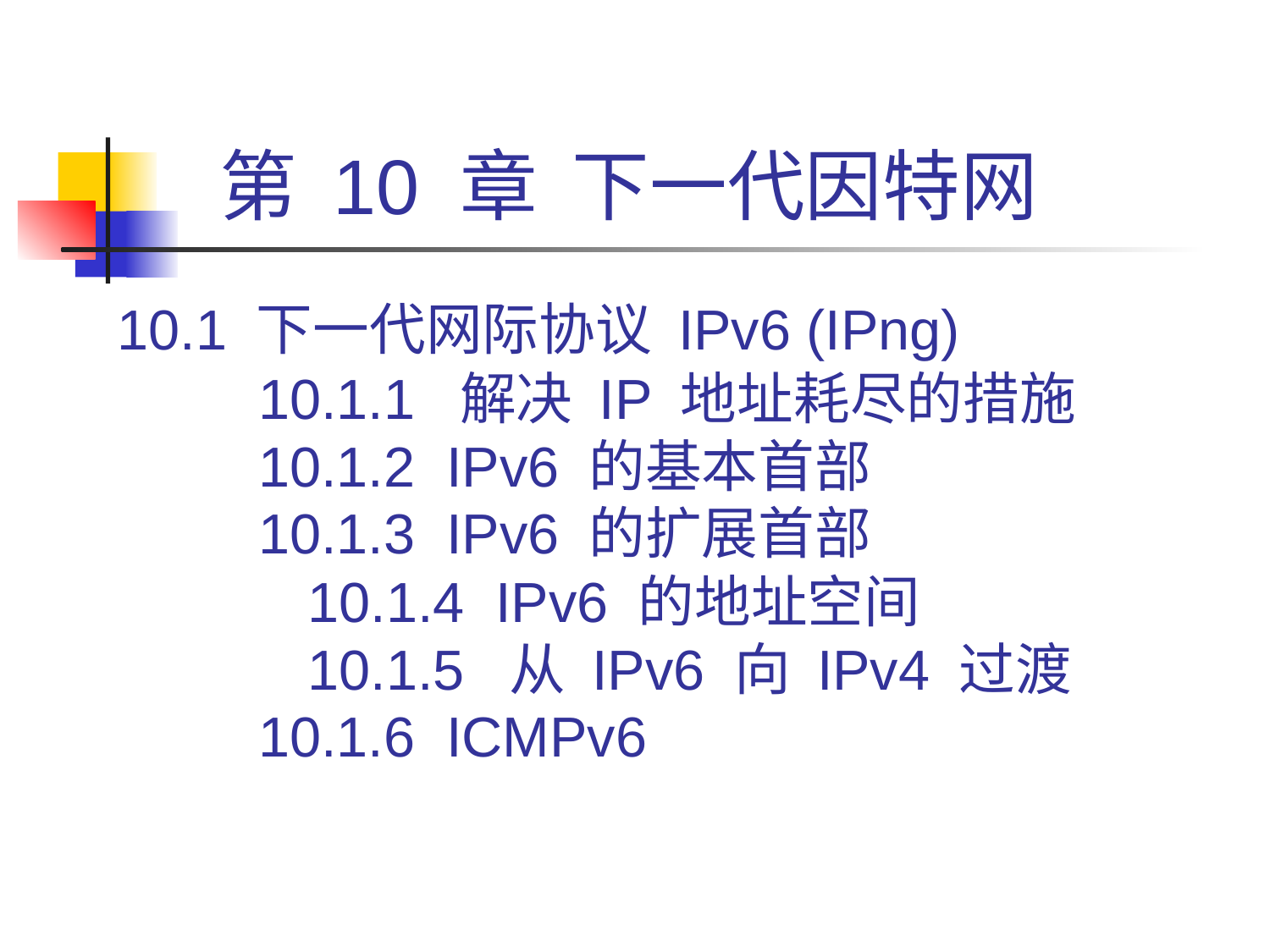

# 第 10 章  下一代因特网
10.1 下一代网际协议 IPv6 (IPng)
         10.1.1  解决 IP 地址耗尽的措施
         10.1.2  IPv6 的基本首部
         10.1.3  IPv6 的扩展首部
  		 10.1.4  IPv6 的地址空间
		 10.1.5  从 IPv6 向 IPv4 过渡
         10.1.6  ICMPv6